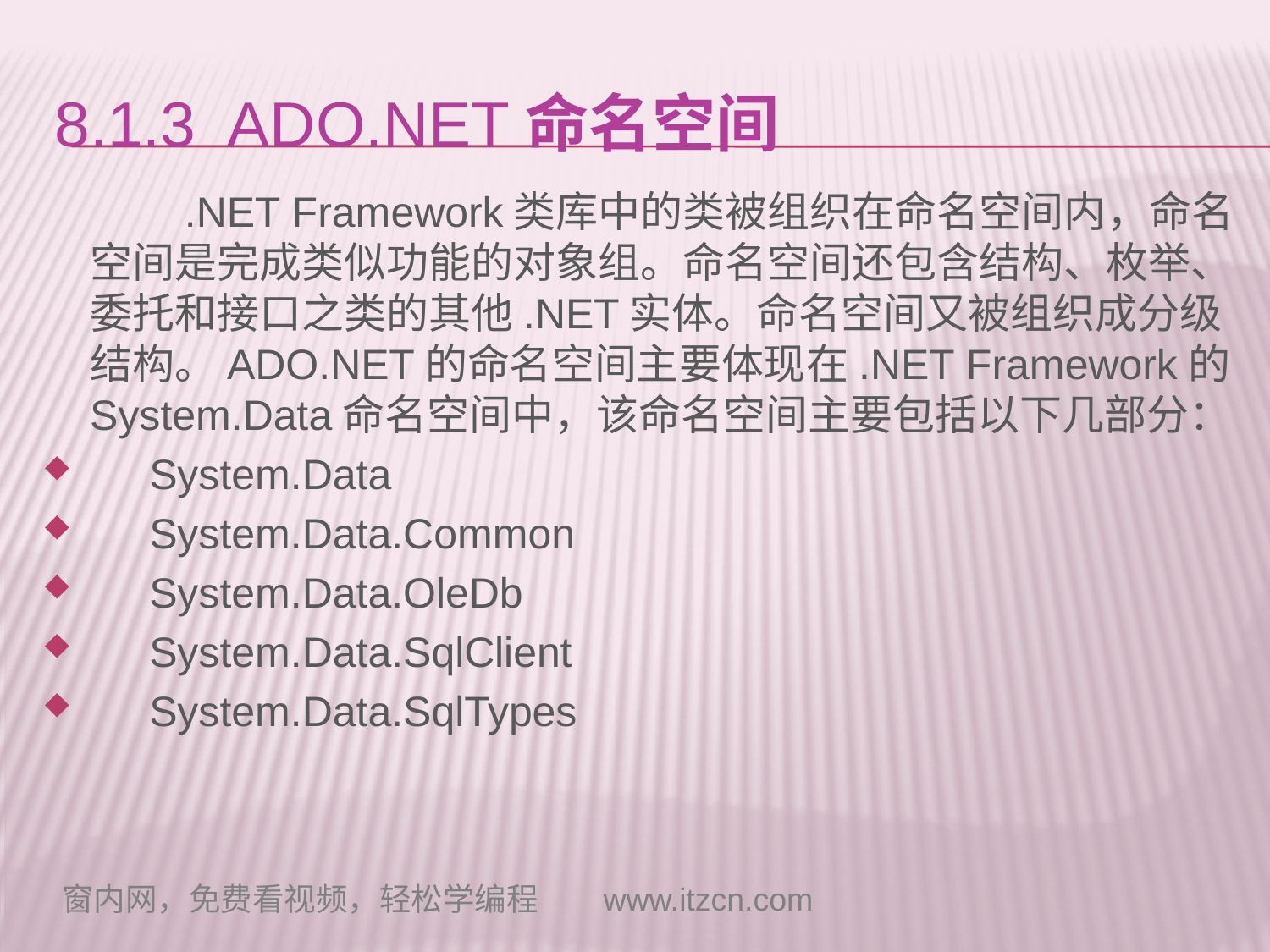

# 8.1.3  ADO.NET命名空间
            .NET Framework类库中的类被组织在命名空间内，命名空间是完成类似功能的对象组。命名空间还包含结构、枚举、委托和接口之类的其他.NET实体。命名空间又被组织成分级结构。ADO.NET的命名空间主要体现在.NET Framework的System.Data命名空间中，该命名空间主要包括以下几部分：
     System.Data
     System.Data.Common
     System.Data.OleDb
     System.Data.SqlClient
     System.Data.SqlTypes